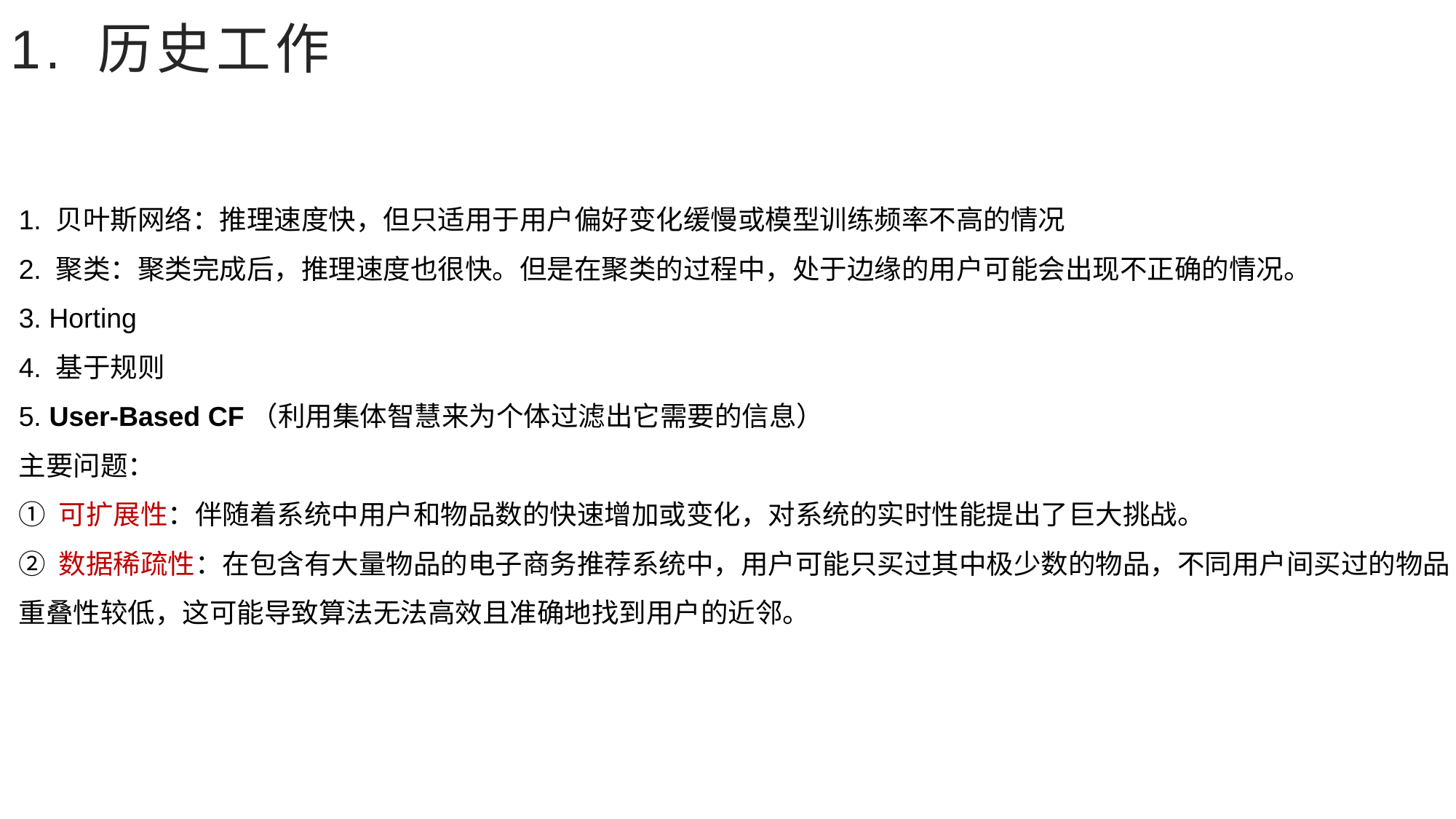

# 1. 历史工作
1. 贝叶斯网络：推理速度快，但只适用于用户偏好变化缓慢或模型训练频率不高的情况
2. 聚类：聚类完成后，推理速度也很快。但是在聚类的过程中，处于边缘的用户可能会出现不正确的情况。
3. Horting
4. 基于规则
5. User-Based CF（利用集体智慧来为个体过滤出它需要的信息）
主要问题：
① 可扩展性：伴随着系统中用户和物品数的快速增加或变化，对系统的实时性能提出了巨大挑战。
② 数据稀疏性：在包含有大量物品的电子商务推荐系统中，用户可能只买过其中极少数的物品，不同用户间买过的物品重叠性较低，这可能导致算法无法高效且准确地找到用户的近邻。